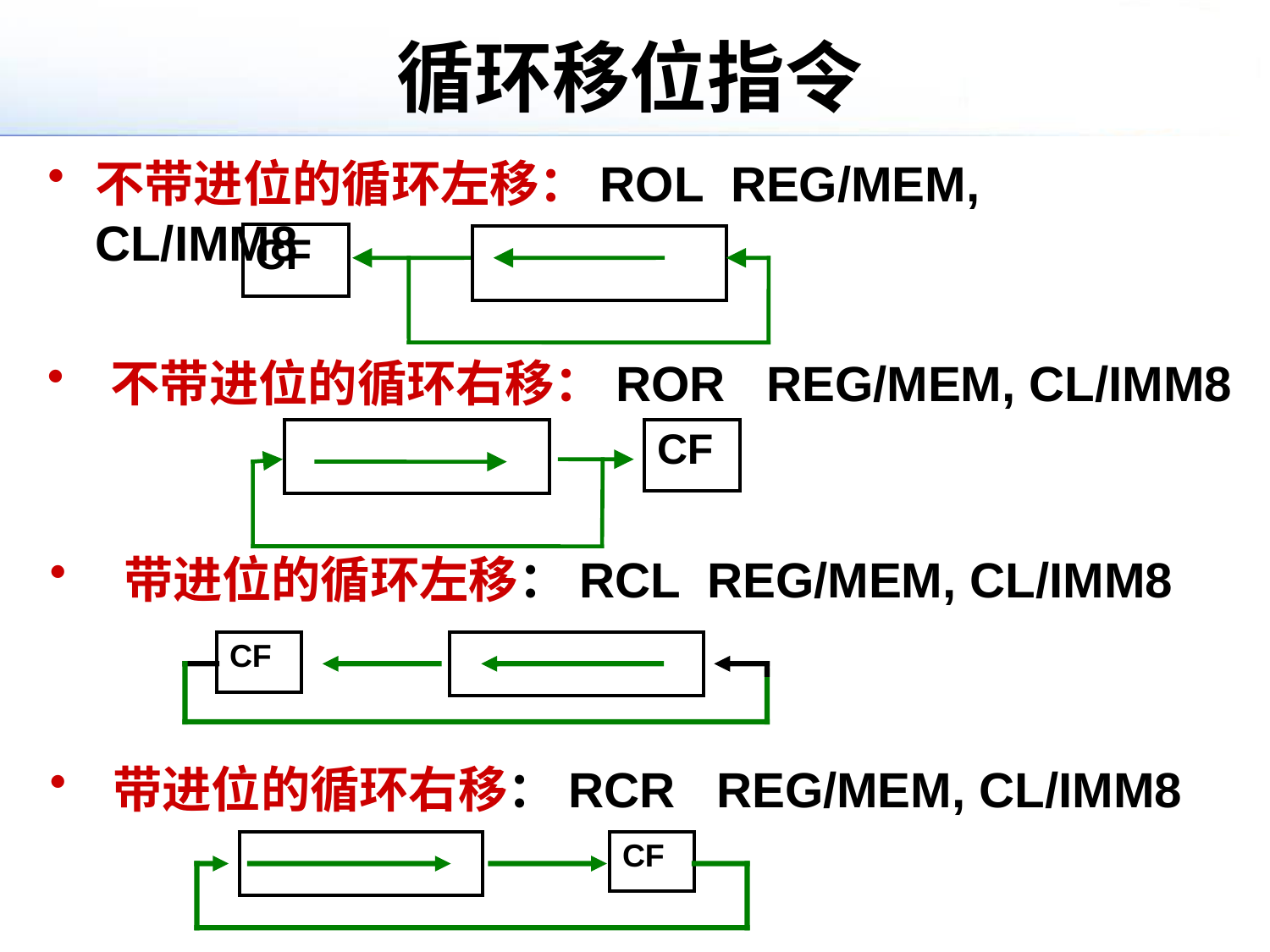

# 循环移位指令
不带进位的循环左移：ROL  REG/MEM, CL/IMM8
| CF |
| --- |
|  |
| --- |

不带进位的循环右移：ROR   REG/MEM, CL/IMM8
|  |
| --- |
| CF |
| --- |

带进位的循环左移：RCL  REG/MEM, CL/IMM8

| CF |
| --- |
|  |
| --- |

带进位的循环右移：RCR   REG/MEM, CL/IMM8
|  |
| --- |
| CF |
| --- |